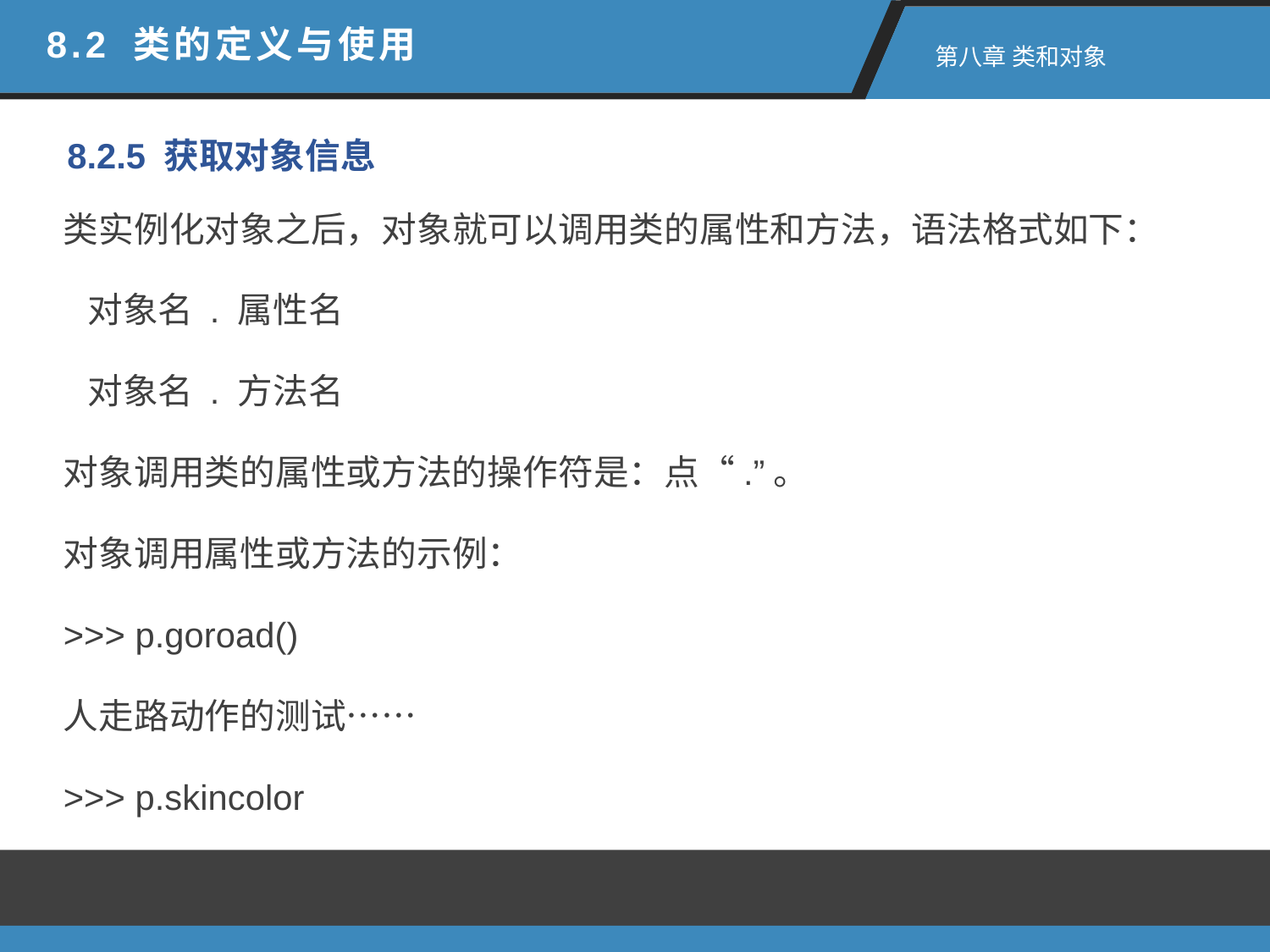

8.2 类的定义与使用
  第八章 类和对象
8.2.5 获取对象信息
类实例化对象之后，对象就可以调用类的属性和方法，语法格式如下：
  对象名 . 属性名
  对象名 . 方法名
对象调用类的属性或方法的操作符是：点“.”。
对象调用属性或方法的示例：
>>> p.goroad()
人走路动作的测试……
>>> p.skincolor